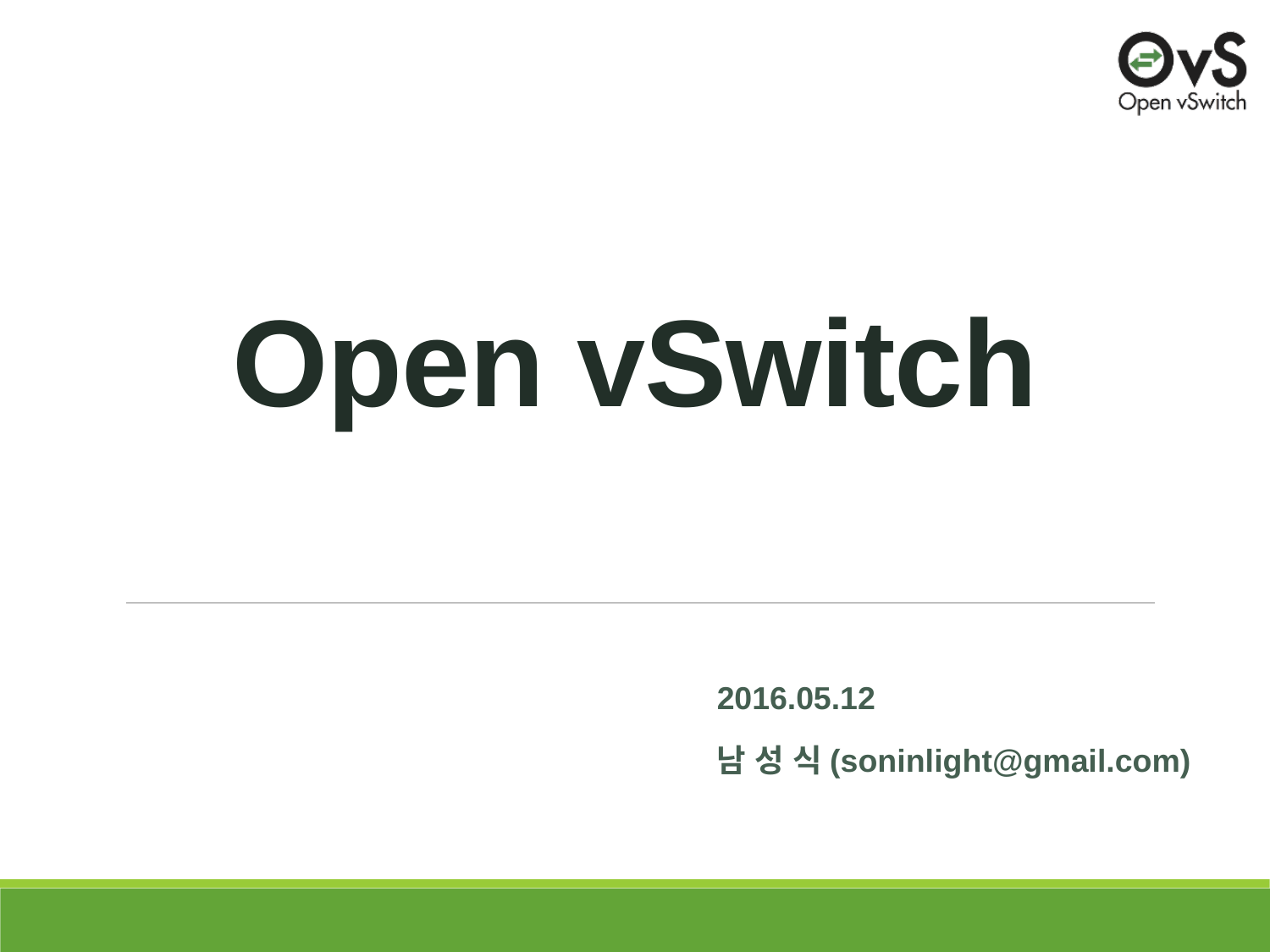

# Open vSwitch
2016.05.12
남 성 식(soninlight@gmail.com)